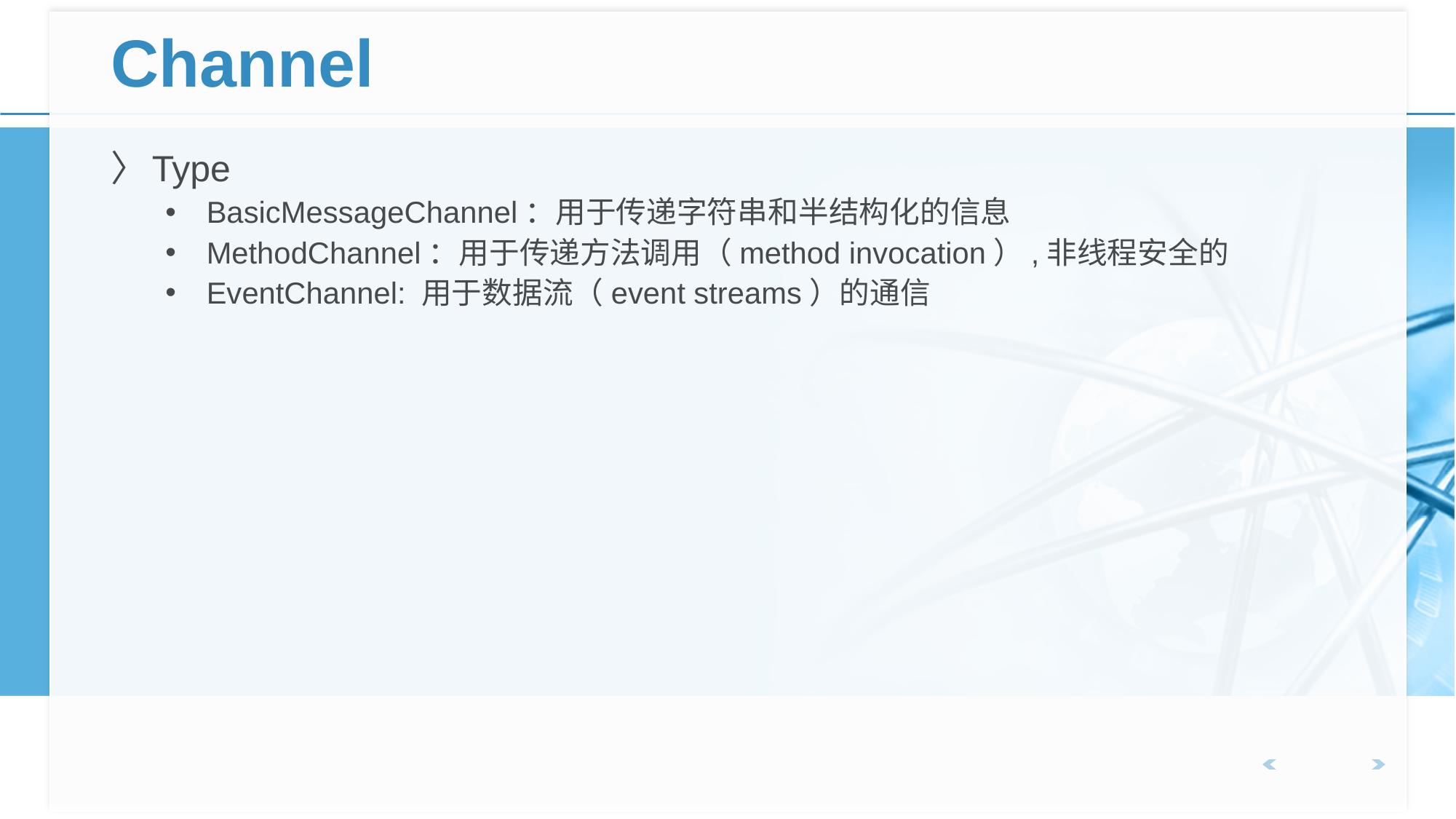

# Channel
Type
BasicMessageChannel：用于传递字符串和半结构化的信息
MethodChannel：用于传递方法调用（method invocation）,非线程安全的
EventChannel: 用于数据流（event streams）的通信